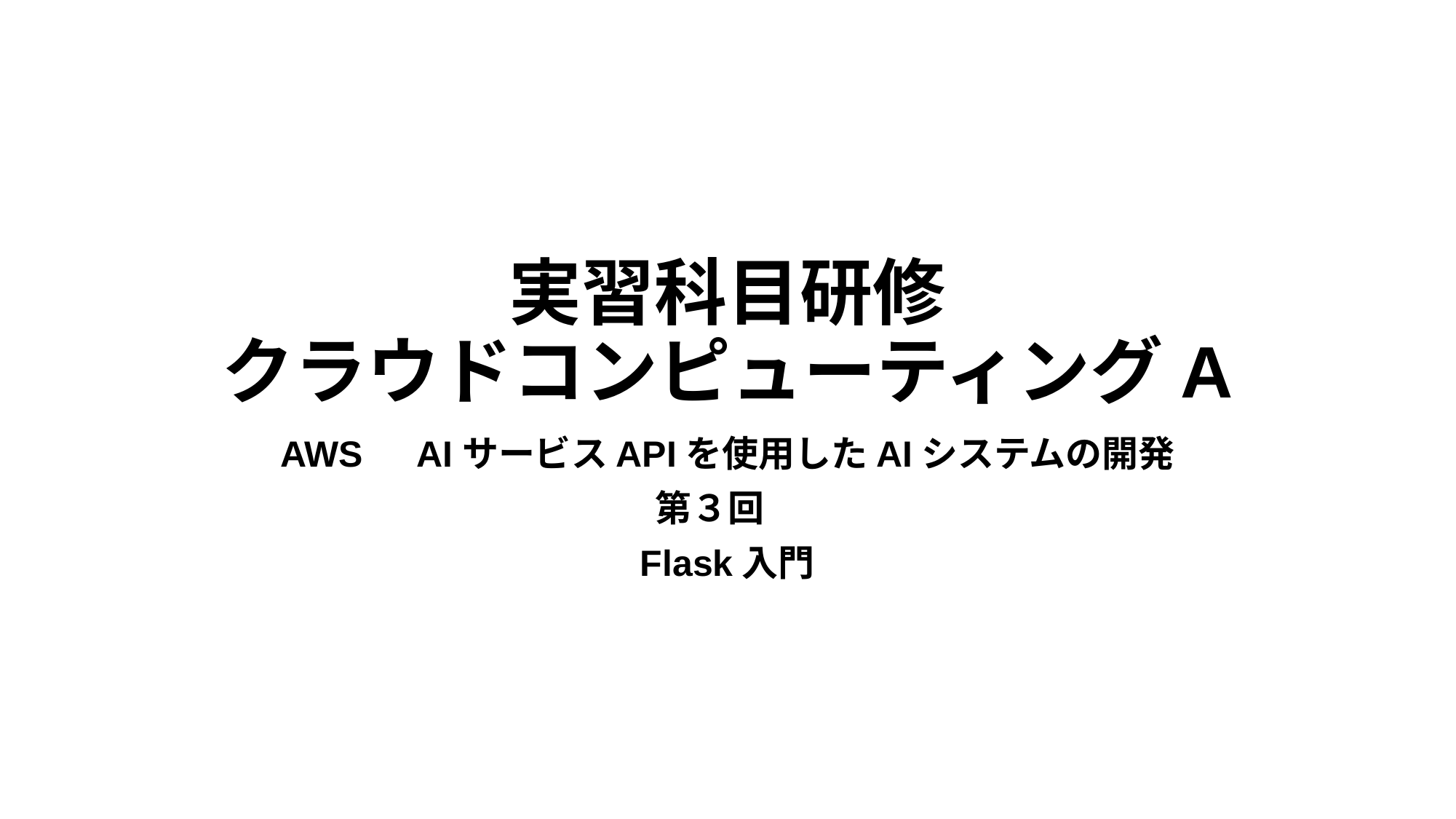

# 実習科目研修 クラウドコンピューティングA
AWS　AIサービスAPIを使用したAIシステムの開発
第３回
Flask入門